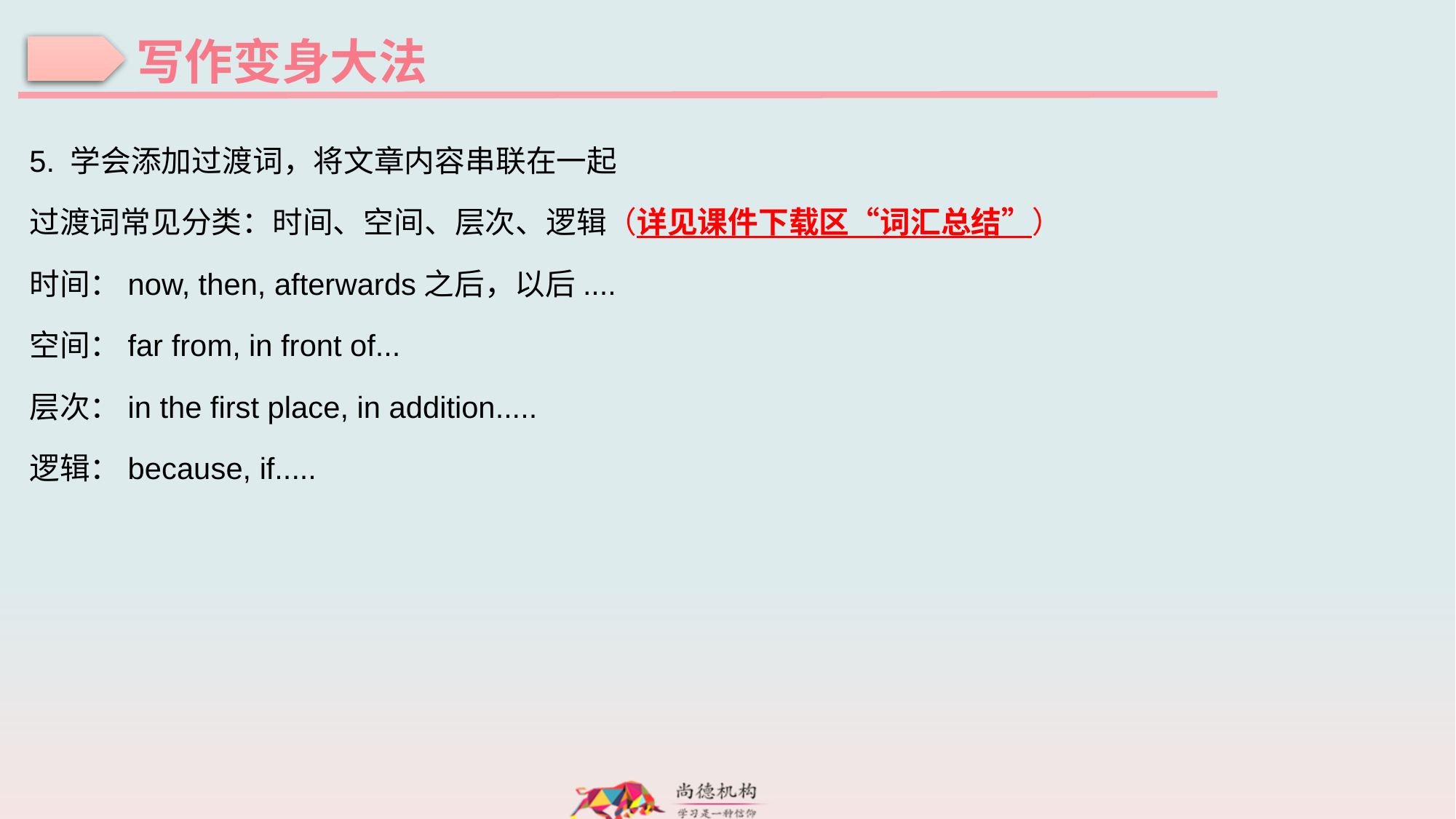

写作变身大法

5. 学会添加过渡词，将文章内容串联在一起
过渡词常见分类：时间、空间、层次、逻辑（详见课件下载区“词汇总结”）
时间：now, then, afterwards之后，以后....
空间：far from, in front of...
层次：in the first place, in addition.....
逻辑：because, if.....